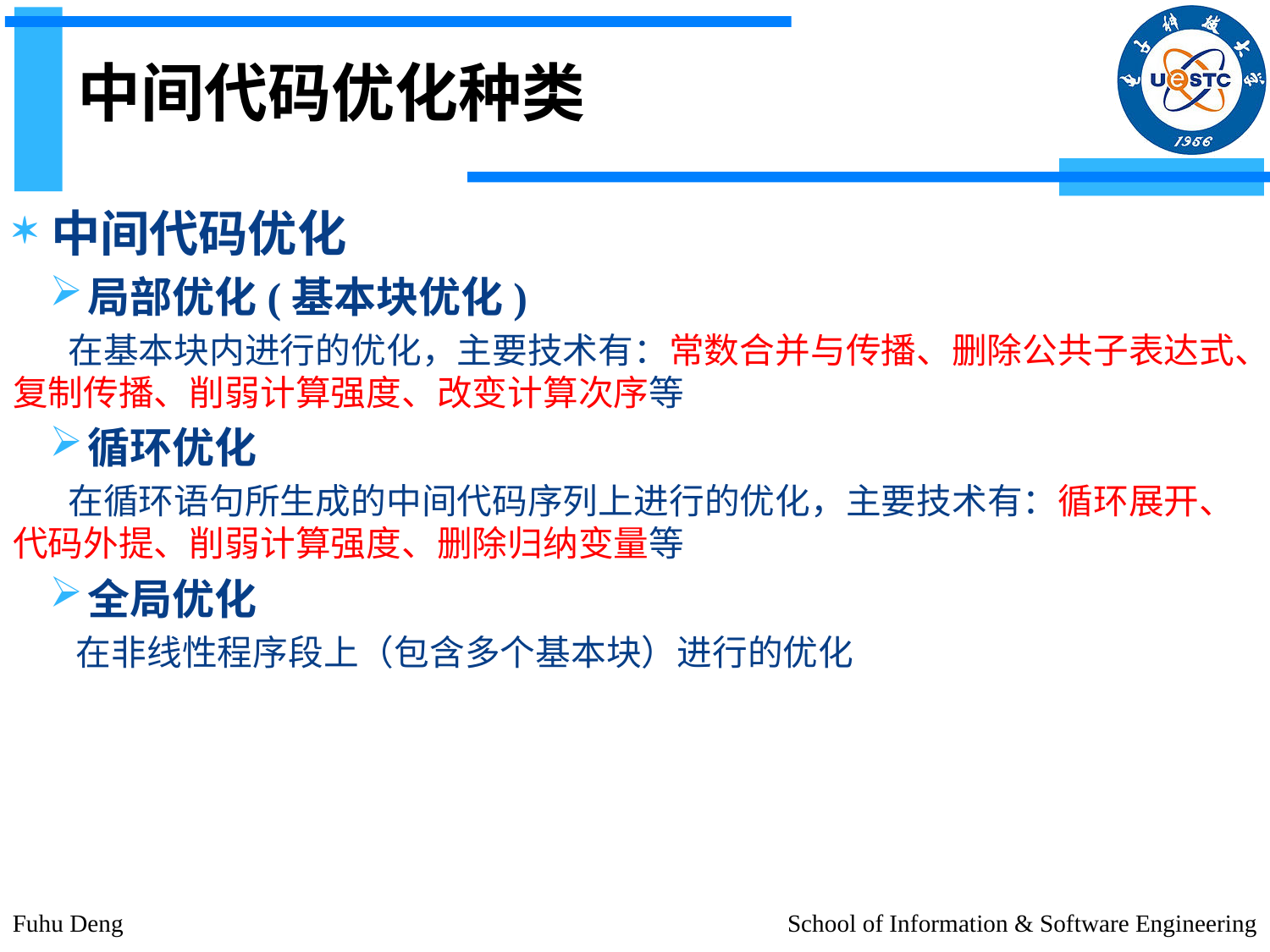

# 中间代码优化种类
中间代码优化
局部优化(基本块优化)
      在基本块内进行的优化，主要技术有：常数合并与传播、删除公共子表达式、复制传播、削弱计算强度、改变计算次序等
循环优化
      在循环语句所生成的中间代码序列上进行的优化，主要技术有：循环展开、代码外提、削弱计算强度、删除归纳变量等
全局优化
       在非线性程序段上（包含多个基本块）进行的优化
Fuhu Deng
4
School of Information & Software Engineering